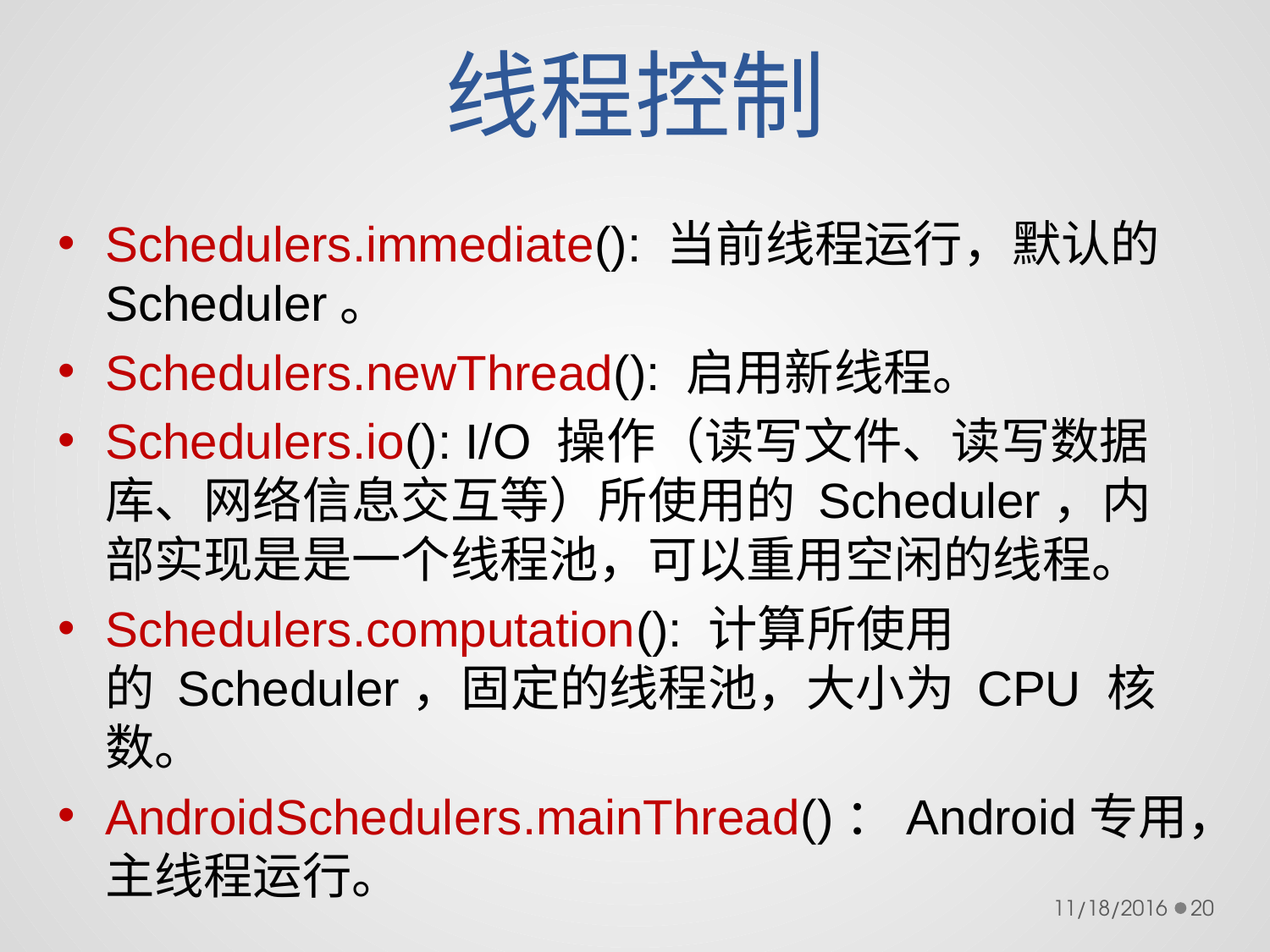

# 线程控制
Schedulers.immediate(): 当前线程运行，默认的 Scheduler。
Schedulers.newThread(): 启用新线程。
Schedulers.io(): I/O 操作（读写文件、读写数据库、网络信息交互等）所使用的 Scheduler，内部实现是是一个线程池，可以重用空闲的线程。
Schedulers.computation(): 计算所使用的 Scheduler，固定的线程池，大小为 CPU 核数。
AndroidSchedulers.mainThread()：Android专用，主线程运行。
11/18/2016
20